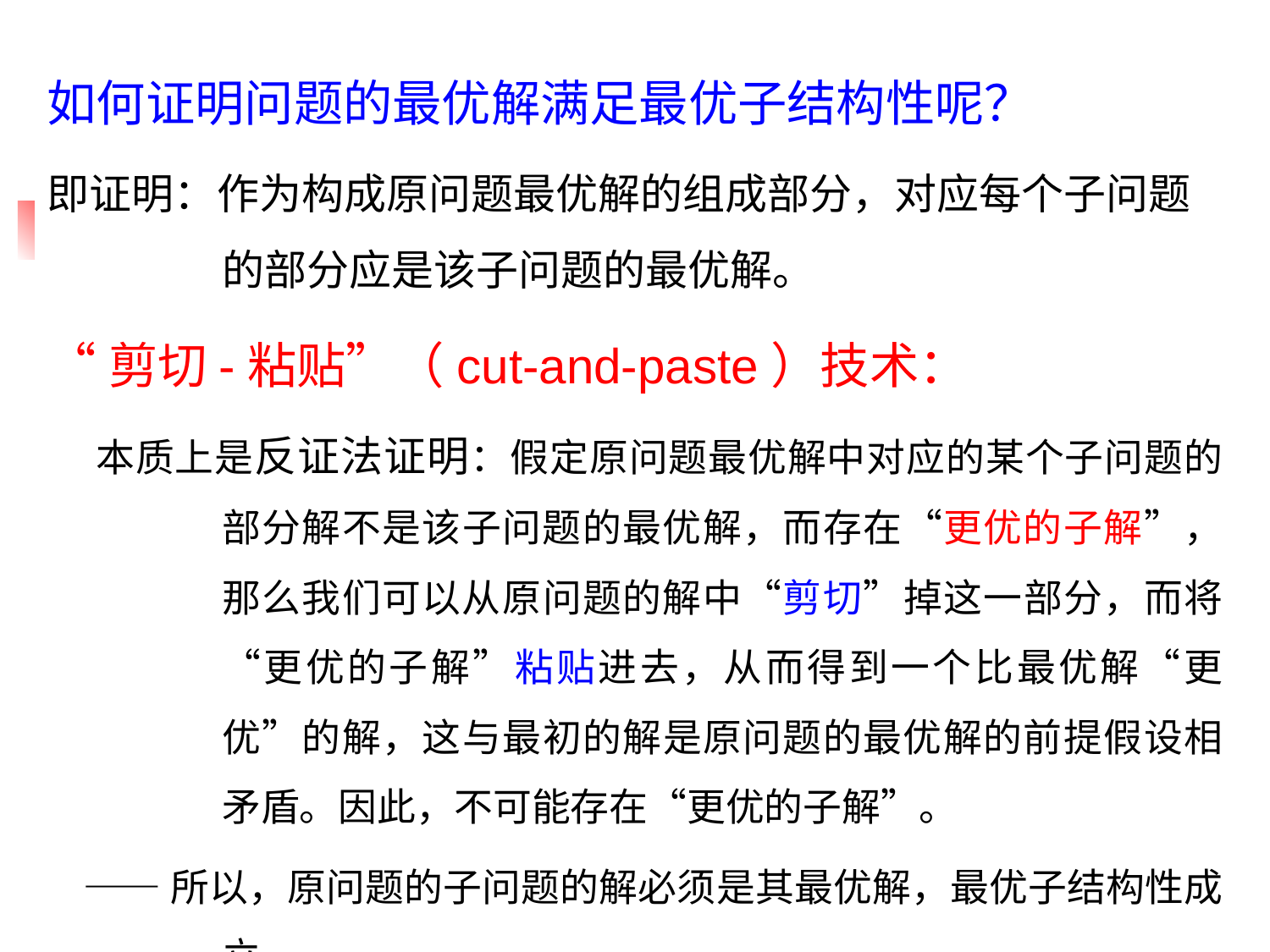

如何证明问题的最优解满足最优子结构性呢？
即证明：作为构成原问题最优解的组成部分，对应每个子问题的部分应是该子问题的最优解。
“剪切-粘贴”（cut-and-paste）技术：
    本质上是反证法证明：假定原问题最优解中对应的某个子问题的部分解不是该子问题的最优解，而存在“更优的子解”，那么我们可以从原问题的解中“剪切”掉这一部分，而将“更优的子解”粘贴进去，从而得到一个比最优解“更优”的解，这与最初的解是原问题的最优解的前提假设相矛盾。因此，不可能存在“更优的子解”。
    ——所以，原问题的子问题的解必须是其最优解，最优子结构性成立。